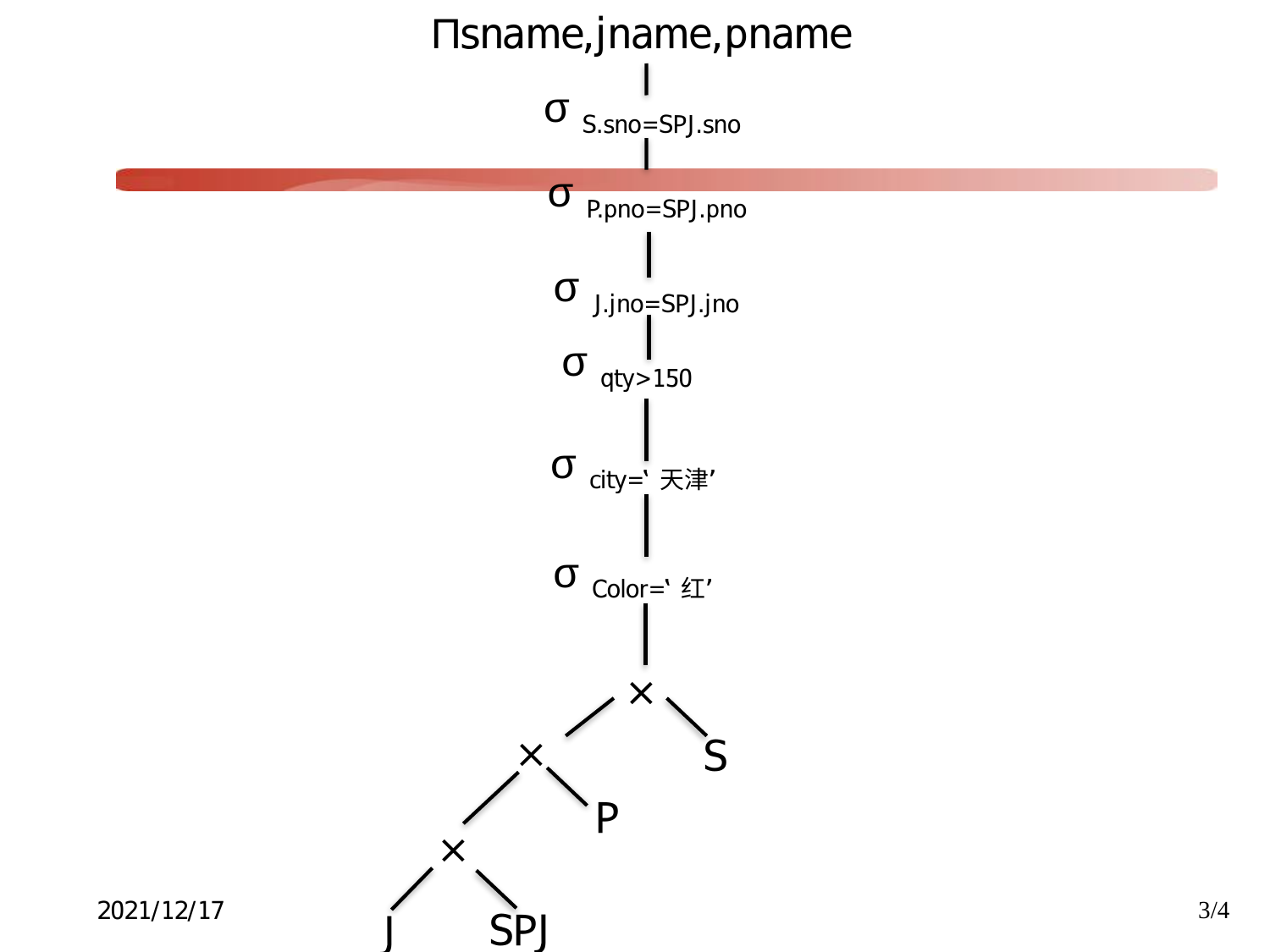

Πsname,jname,pname
σ S.sno=SPJ.sno
σ P.pno=SPJ.pno
σ J.jno=SPJ.jno
σ qty>150
σ city=‘天津’
σ Color=‘红’
×
×
S
P
×
3/4
2021/12/17
SPJ
J